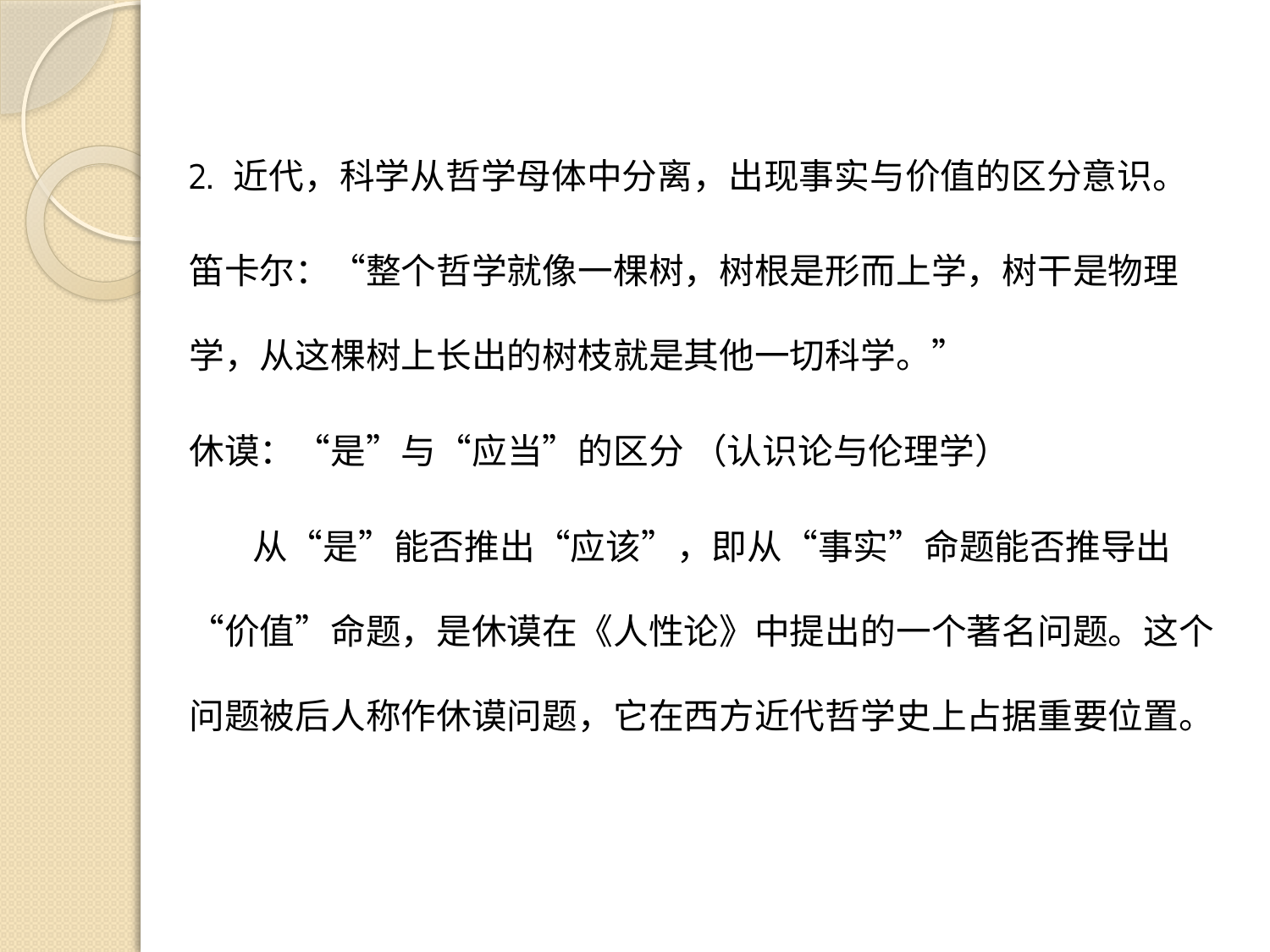

2. 近代，科学从哲学母体中分离，出现事实与价值的区分意识。
笛卡尔：“整个哲学就像一棵树，树根是形而上学，树干是物理学，从这棵树上长出的树枝就是其他一切科学。”
休谟：“是”与“应当”的区分 （认识论与伦理学）
       从“是”能否推出“应该”，即从“事实”命题能否推导出“价值”命题，是休谟在《人性论》中提出的一个著名问题。这个问题被后人称作休谟问题，它在西方近代哲学史上占据重要位置。